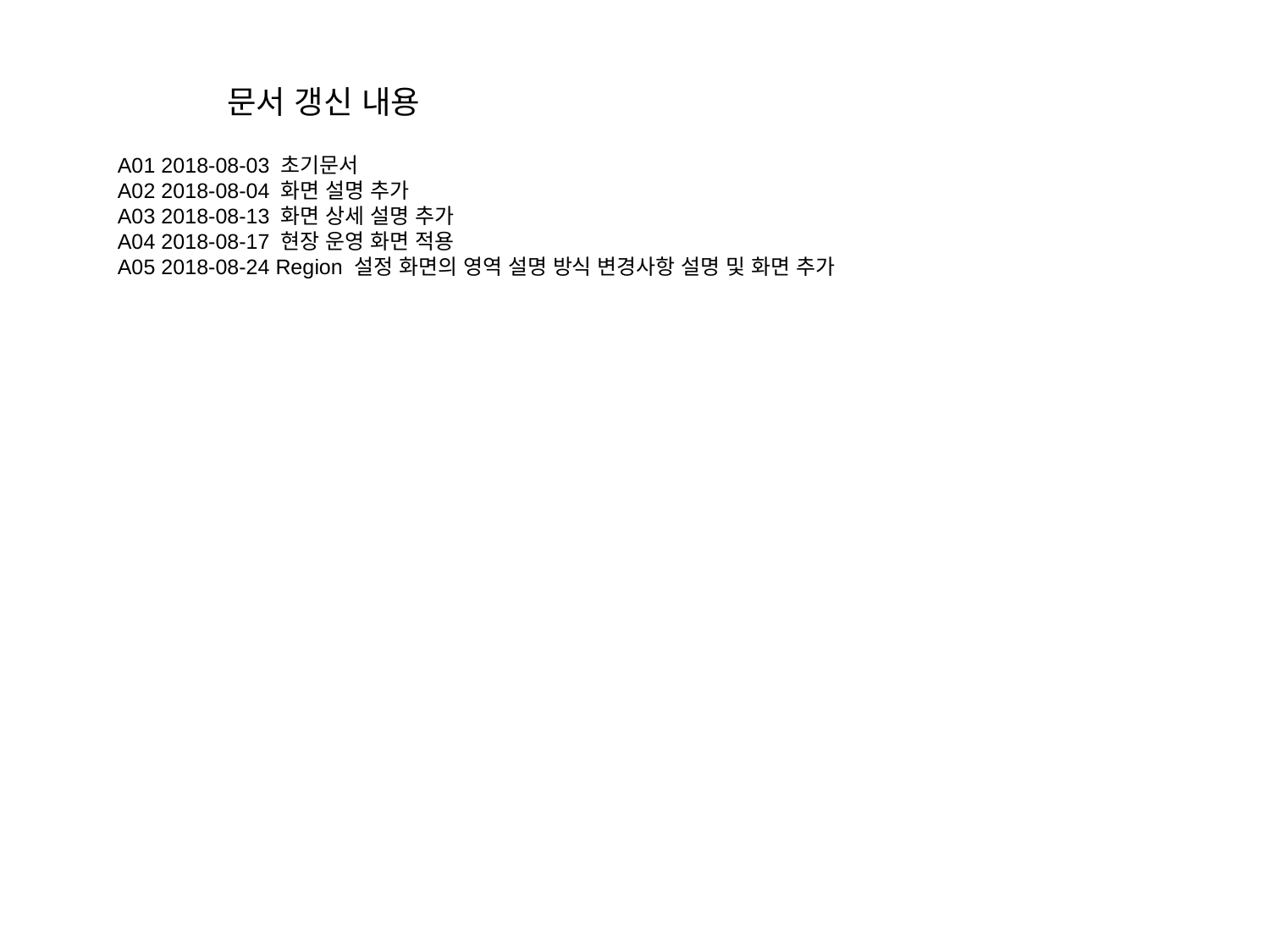

문서 갱신 내용
A01 2018-08-03 초기문서
A02 2018-08-04 화면 설명 추가
A03 2018-08-13 화면 상세 설명 추가
A04 2018-08-17 현장 운영 화면 적용
A05 2018-08-24 Region 설정 화면의 영역 설명 방식 변경사항 설명 및 화면 추가